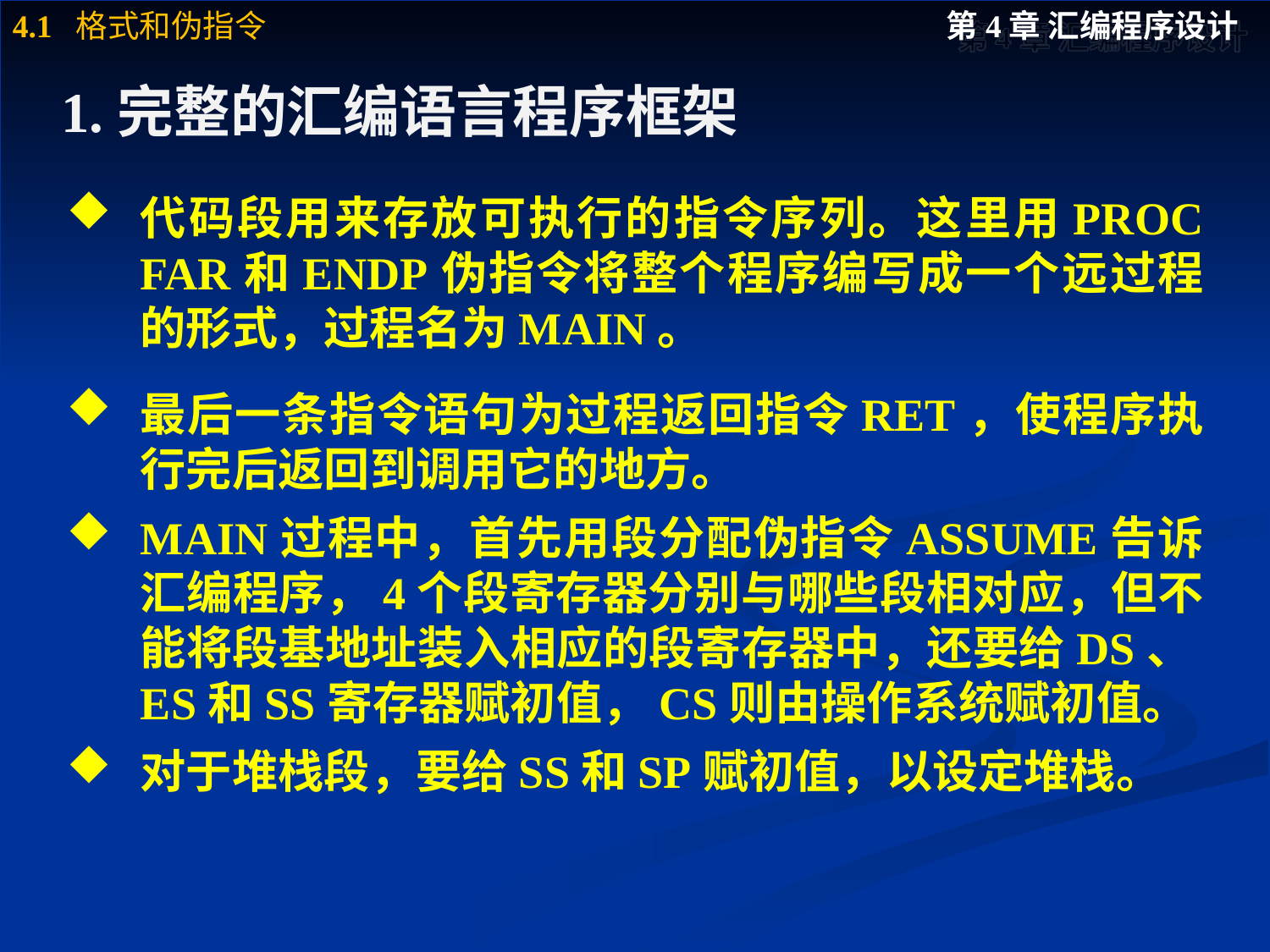

# 1.完整的汇编语言程序框架
代码段用来存放可执行的指令序列。这里用PROC FAR和ENDP伪指令将整个程序编写成一个远过程的形式，过程名为MAIN。
最后一条指令语句为过程返回指令RET，使程序执行完后返回到调用它的地方。
MAIN过程中，首先用段分配伪指令ASSUME告诉汇编程序，4个段寄存器分别与哪些段相对应，但不能将段基地址装入相应的段寄存器中，还要给DS、ES和SS寄存器赋初值，CS则由操作系统赋初值。
对于堆栈段，要给SS和SP赋初值，以设定堆栈。